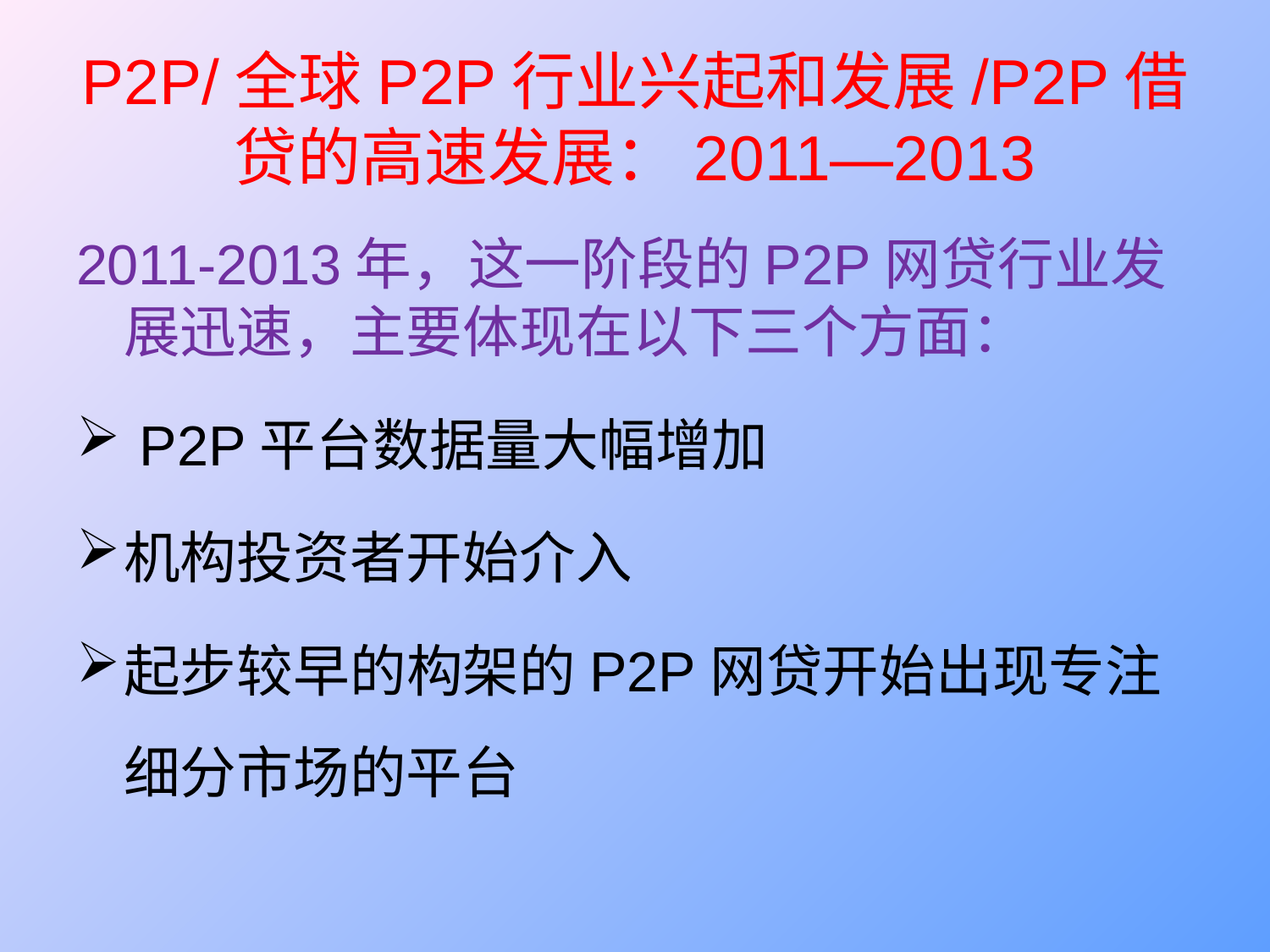

# P2P/全球P2P行业兴起和发展/P2P借贷的高速发展：2011—2013
2011-2013年，这一阶段的P2P网贷行业发展迅速，主要体现在以下三个方面：
 P2P平台数据量大幅增加
机构投资者开始介入
起步较早的构架的P2P网贷开始出现专注细分市场的平台